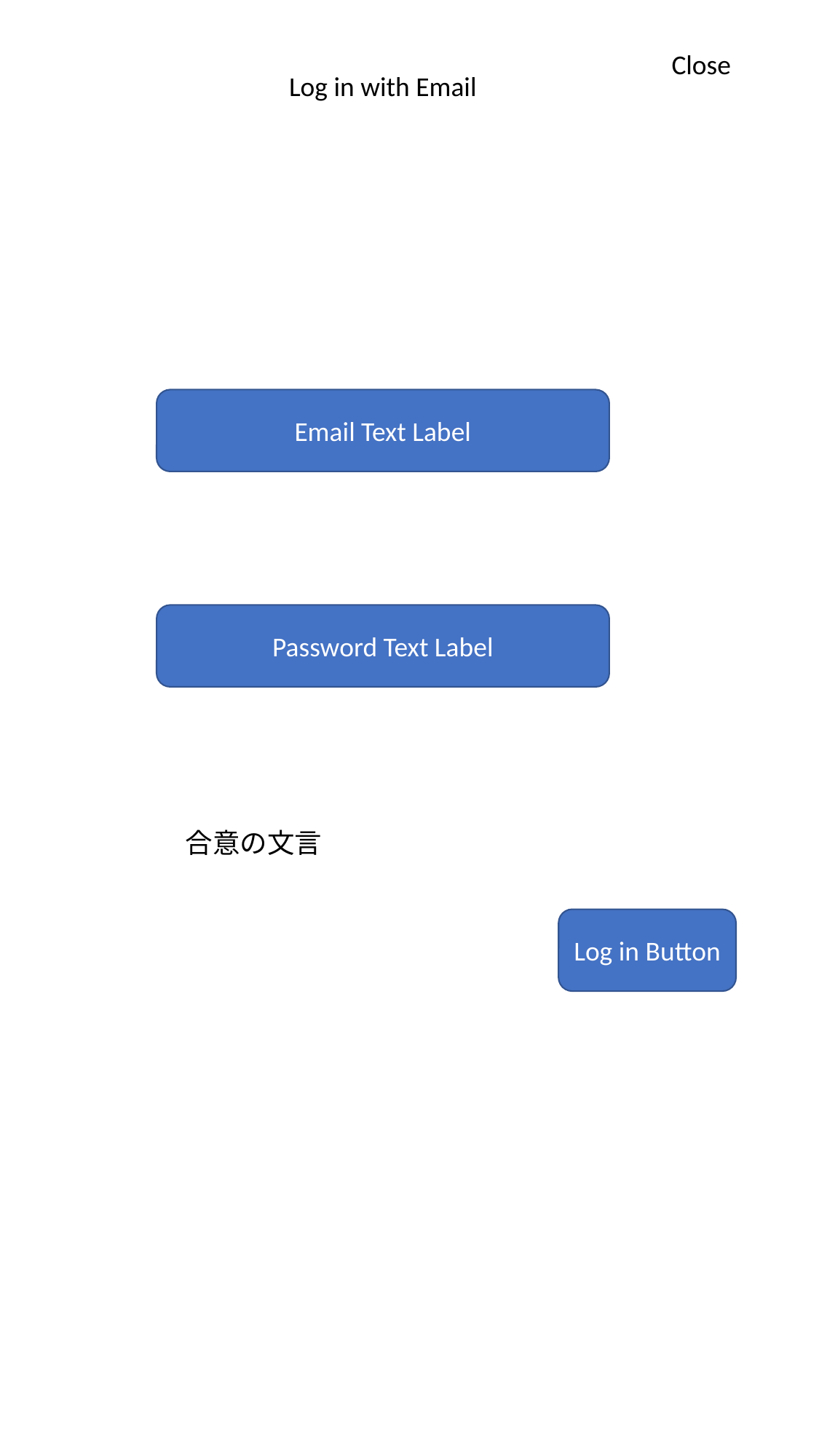

Close
Log in with Email
Email Text Label
Password Text Label
合意の文言
Log in Button